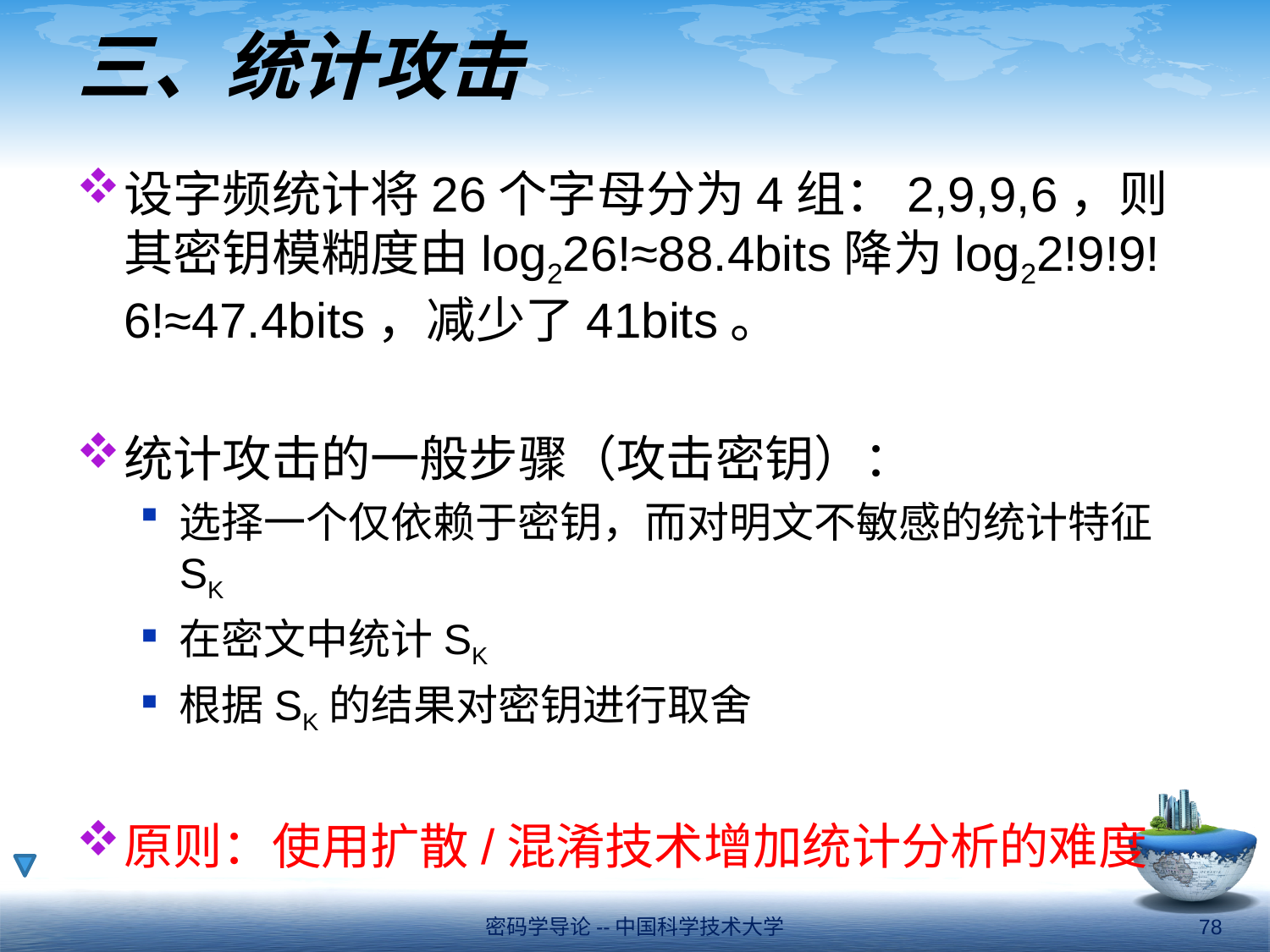

# 三、统计攻击
设字频统计将26个字母分为4组：2,9,9,6，则其密钥模糊度由log226!≈88.4bits降为log22!9!9!6!≈47.4bits，减少了41bits。

统计攻击的一般步骤（攻击密钥）：
选择一个仅依赖于密钥，而对明文不敏感的统计特征SK
在密文中统计SK
根据SK的结果对密钥进行取舍

原则：使用扩散/混淆技术增加统计分析的难度

密码学导论--中国科学技术大学
78